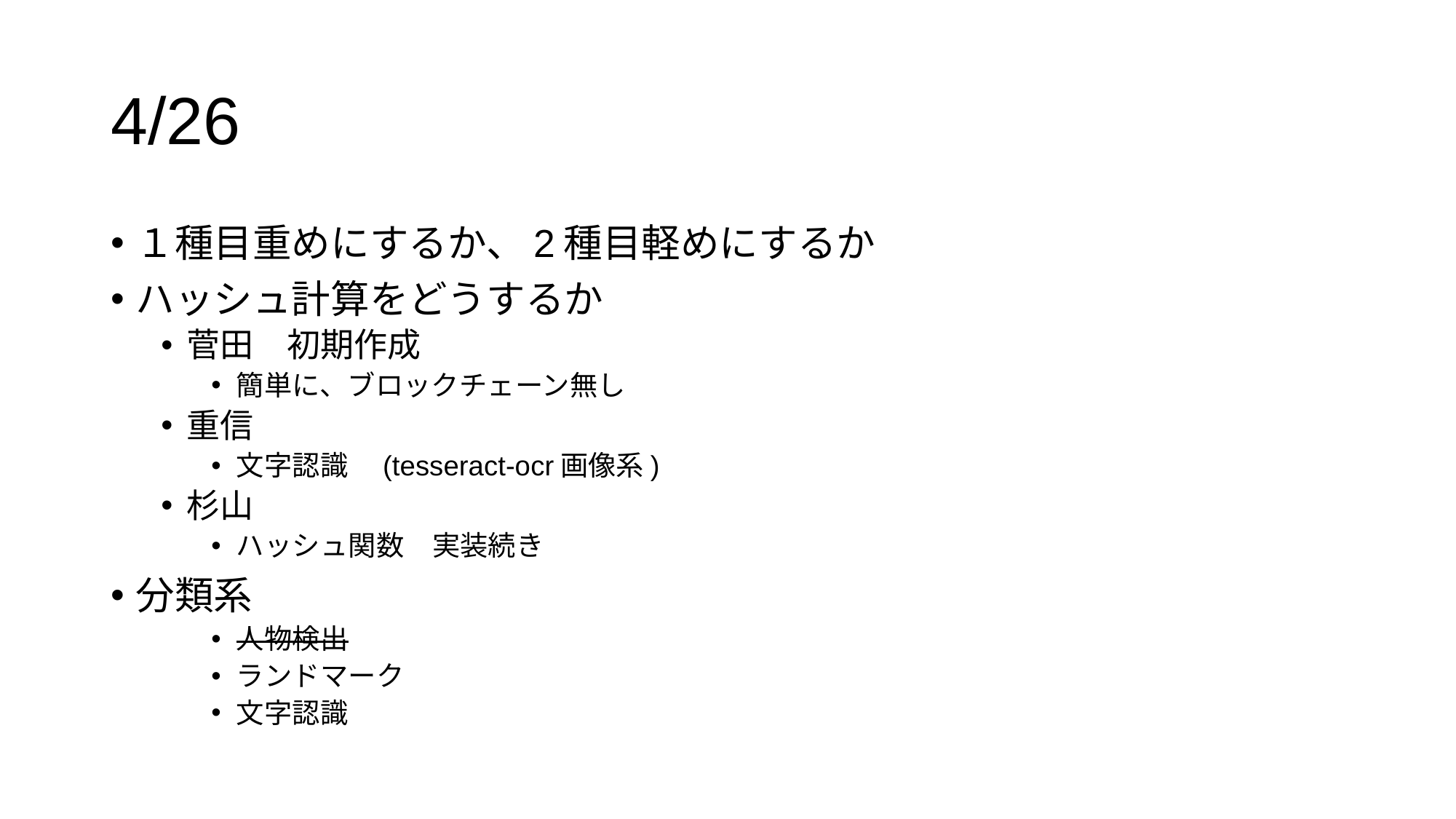

# 4/26
１種目重めにするか、2種目軽めにするか
ハッシュ計算をどうするか
菅田　初期作成
簡単に、ブロックチェーン無し
重信
文字認識　(tesseract-ocr画像系)
杉山
ハッシュ関数　実装続き
分類系
人物検出
ランドマーク
文字認識